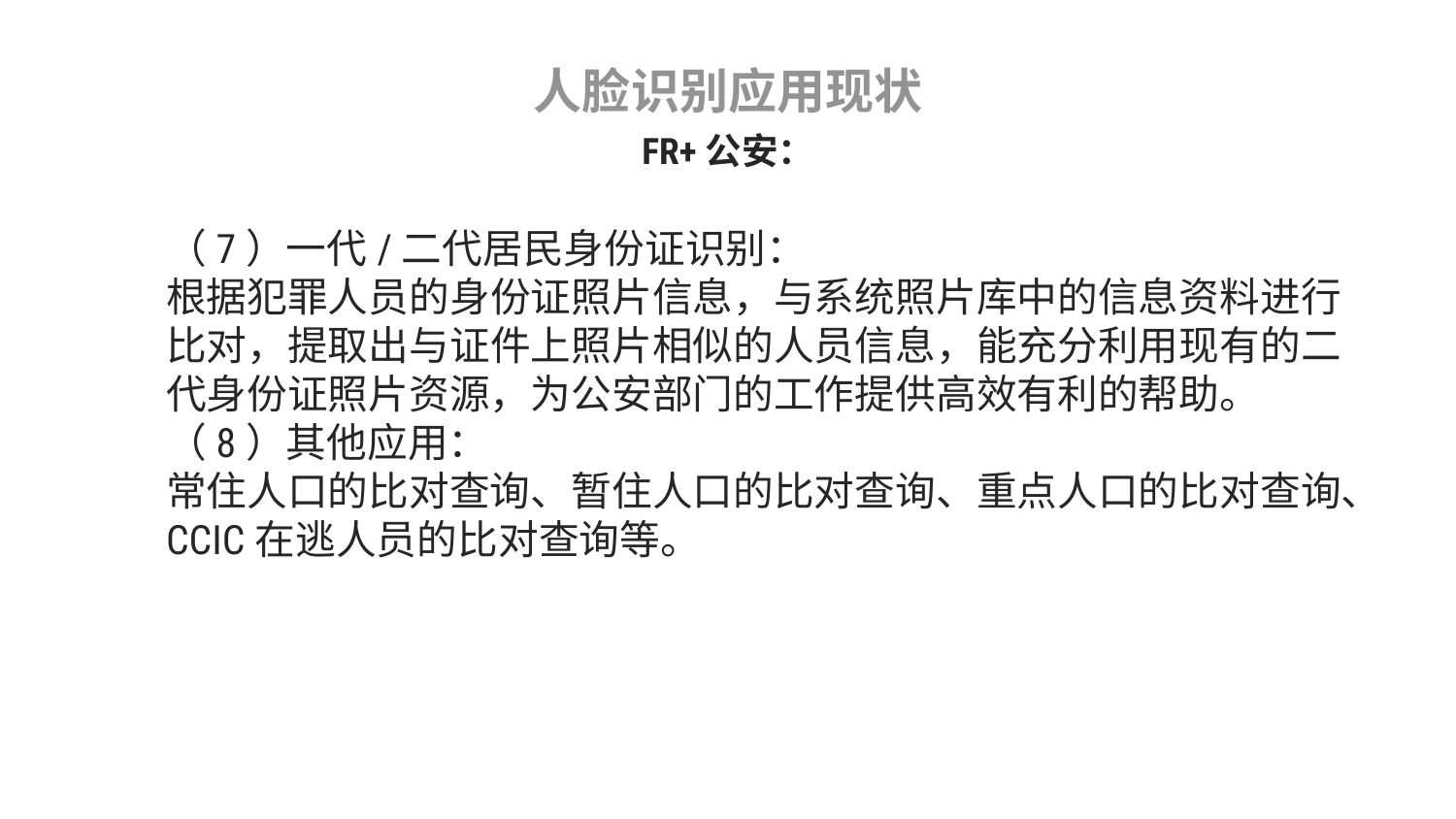

# 人脸识别应用现状
FR+公安：
（7）一代/二代居民身份证识别：
根据犯罪人员的身份证照片信息，与系统照片库中的信息资料进行比对，提取出与证件上照片相似的人员信息，能充分利用现有的二代身份证照片资源，为公安部门的工作提供高效有利的帮助。
（8）其他应用：
常住人口的比对查询、暂住人口的比对查询、重点人口的比对查询、CCIC在逃人员的比对查询等。